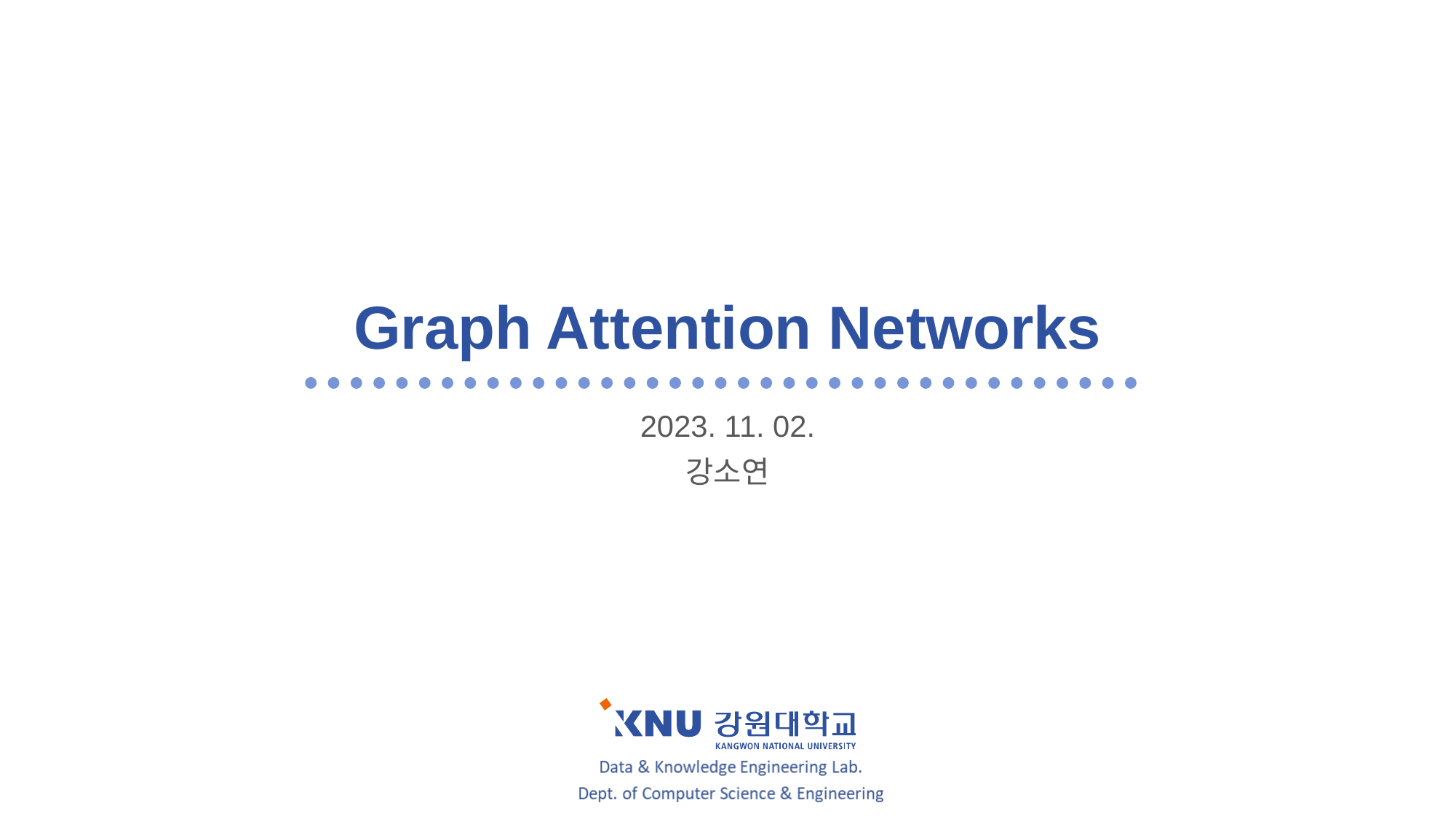

# Graph Attention Networks
2023. 11. 02.
강소연